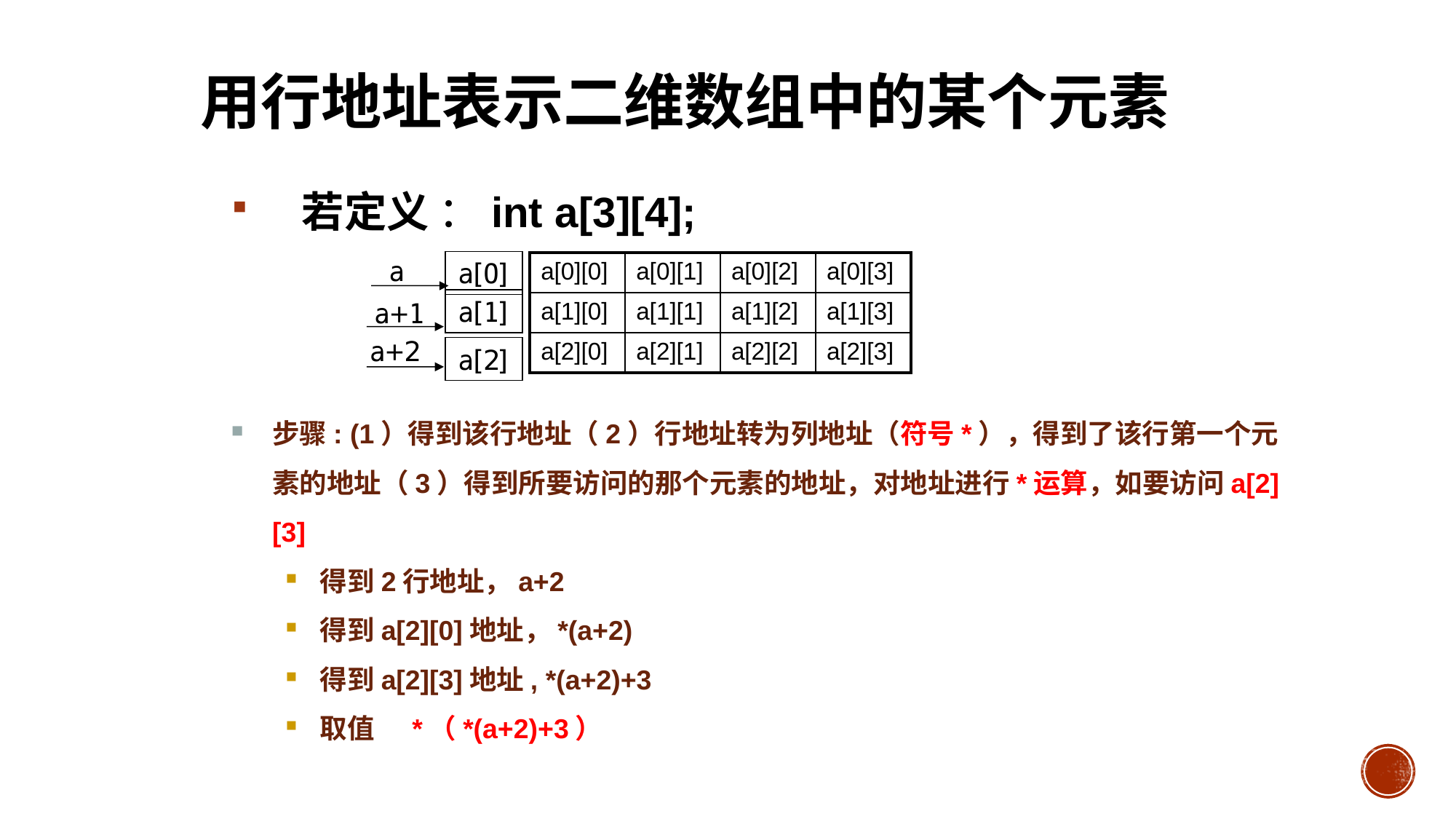

# 用行地址表示二维数组中的某个元素
    若定义 ：int a[3][4];
a

a[0]
| a[0][0] | a[0][1] | a[0][2] | a[0][3] |
| --- | --- | --- | --- |
| a[1][0] | a[1][1] | a[1][2] | a[1][3] |
| a[2][0] | a[2][1] | a[2][2] | a[2][3] |
a[1]
a+1

a+2

a[2]
步骤: (1）得到该行地址（2）行地址转为列地址（符号*），得到了该行第一个元素的地址（3）得到所要访问的那个元素的地址，对地址进行*运算，如要访问a[2][3]
得到2行地址，a+2
得到a[2][0]地址，*(a+2)
得到a[2][3]地址, *(a+2)+3
取值     *（*(a+2)+3）